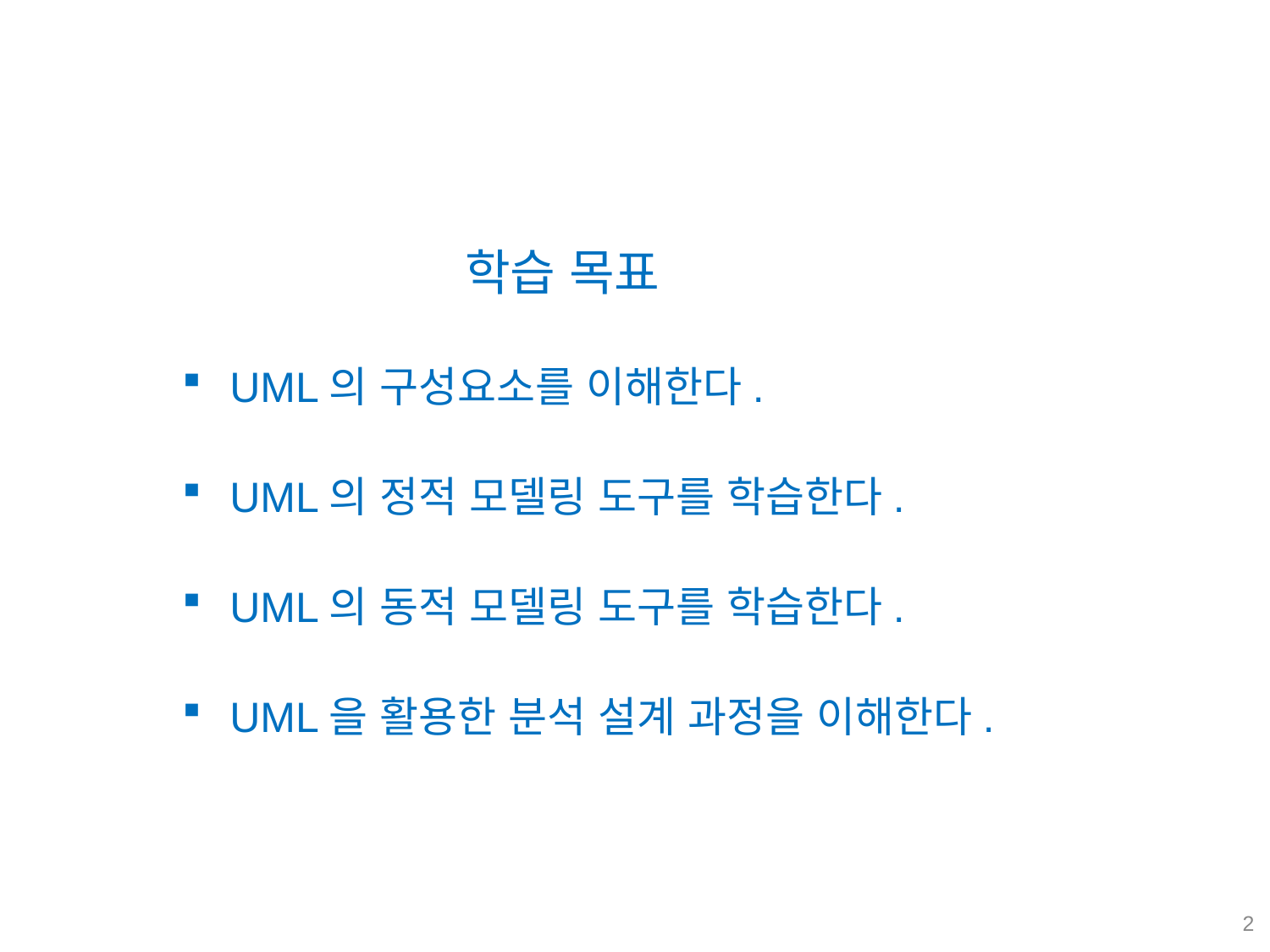

학습 목표
UML의 구성요소를 이해한다.
UML의 정적 모델링 도구를 학습한다.
UML의 동적 모델링 도구를 학습한다.
UML을 활용한 분석 설계 과정을 이해한다.
2